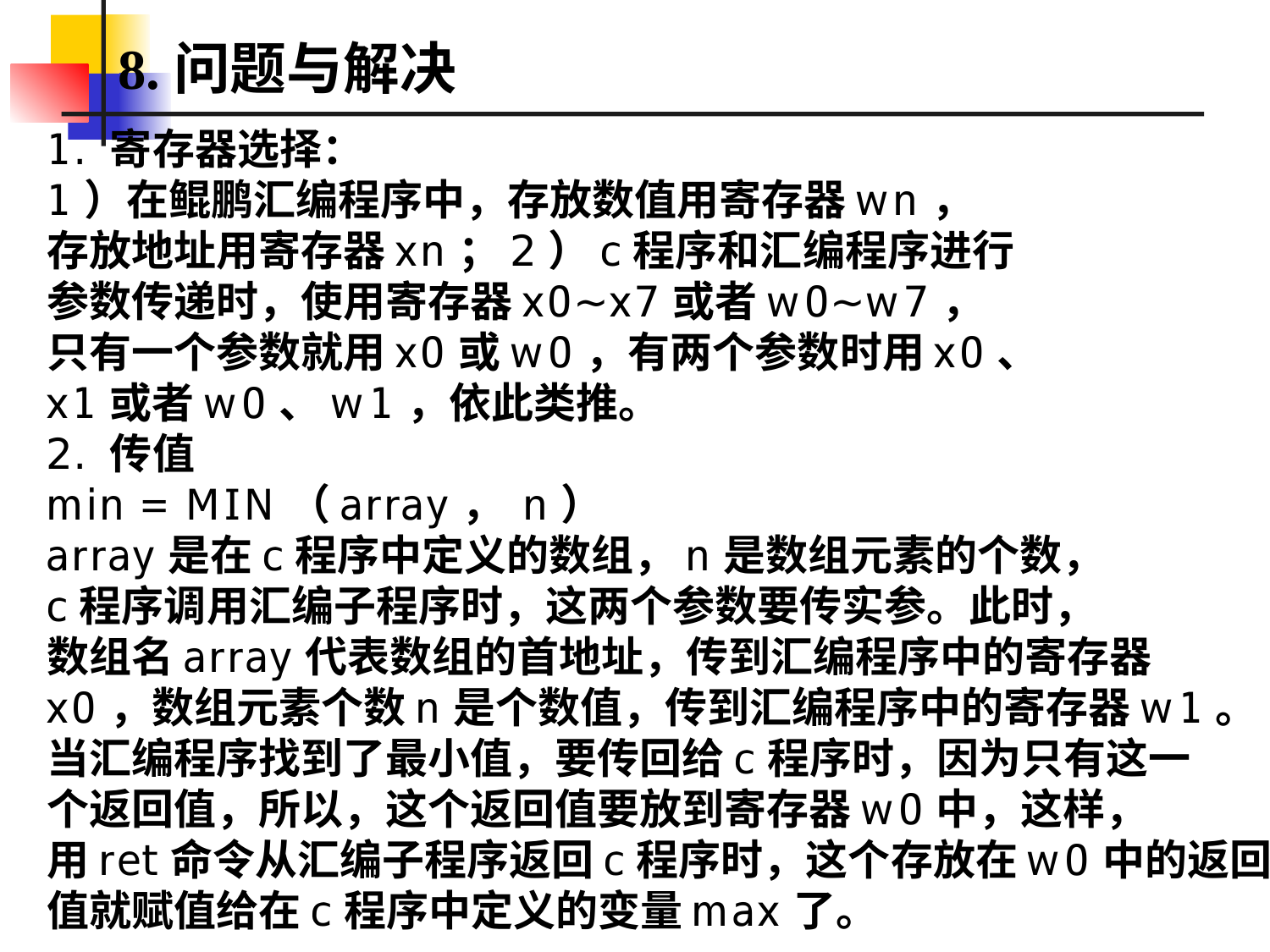

8.问题与解决
1. 寄存器选择：
1）在鲲鹏汇编程序中，存放数值用寄存器wn，
存放地址用寄存器xn；2）c程序和汇编程序进行
参数传递时，使用寄存器x0~x7或者w0~w7，
只有一个参数就用x0或w0，有两个参数时用x0、
x1或者w0、w1，依此类推。
2. 传值
min = MIN（array， n）
array是在c程序中定义的数组，n是数组元素的个数，
c程序调用汇编子程序时，这两个参数要传实参。此时，
数组名array代表数组的首地址，传到汇编程序中的寄存器
x0，数组元素个数n是个数值，传到汇编程序中的寄存器w1。
当汇编程序找到了最小值，要传回给c程序时，因为只有这一
个返回值，所以，这个返回值要放到寄存器w0中，这样，
用ret命令从汇编子程序返回c程序时，这个存放在w0中的返回
值就赋值给在c程序中定义的变量max了。